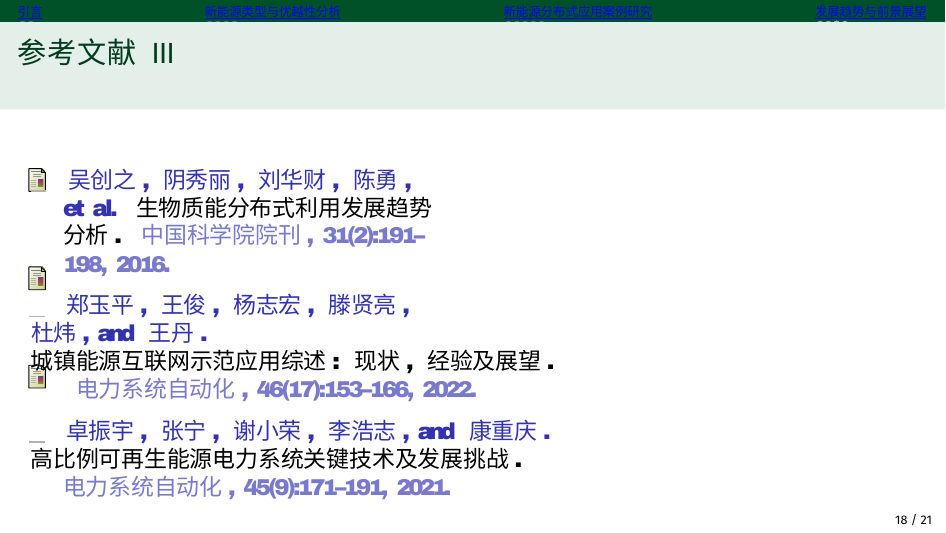

引言
新能源类型与优越性分析
新能源分布式应用案例研究
发展趋势与前景展望

参考文献 III
      吴创之, 阴秀丽, 刘华财, 陈勇, et al.  生物质能分布式利用发展趋势分析.  中国科学院院刊, 31(2):191–198, 2016.
      郑玉平, 王俊, 杨志宏, 滕贤亮, 杜炜, and 王丹.
城镇能源互联网示范应用综述: 现状, 经验及展望.  电力系统自动化, 46(17):153–166, 2022.
      卓振宇, 张宁, 谢小荣, 李浩志, and 康重庆.
高比例可再生能源电力系统关键技术及发展挑战. 电力系统自动化, 45(9):171–191, 2021.

18 / 21